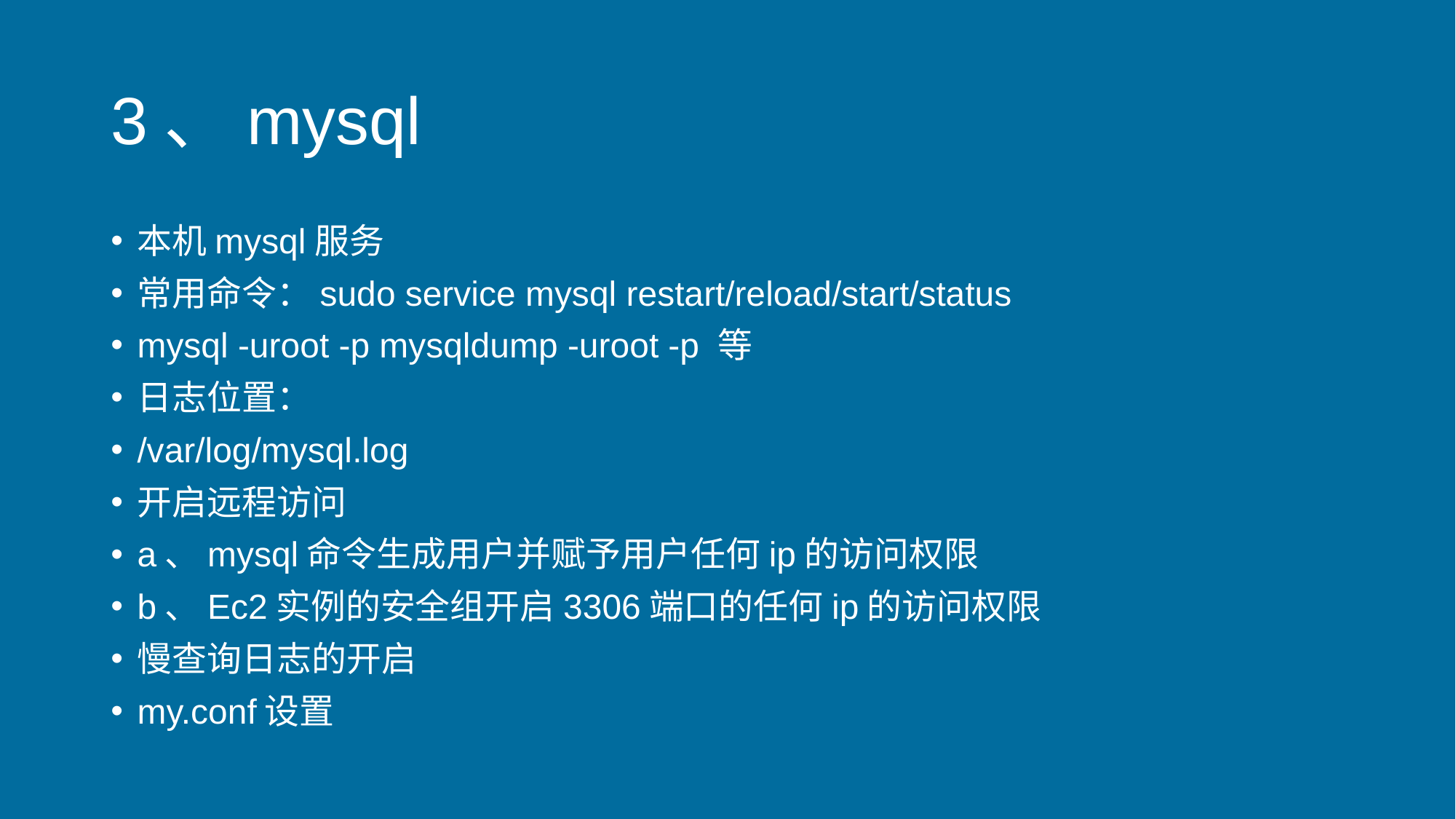

# 3、mysql
本机mysql服务
常用命令：sudo service mysql restart/reload/start/status
mysql -uroot -p mysqldump -uroot -p 等
日志位置：
/var/log/mysql.log
开启远程访问
a、mysql命令生成用户并赋予用户任何ip的访问权限
b、Ec2实例的安全组开启3306端口的任何ip的访问权限
慢查询日志的开启
my.conf设置